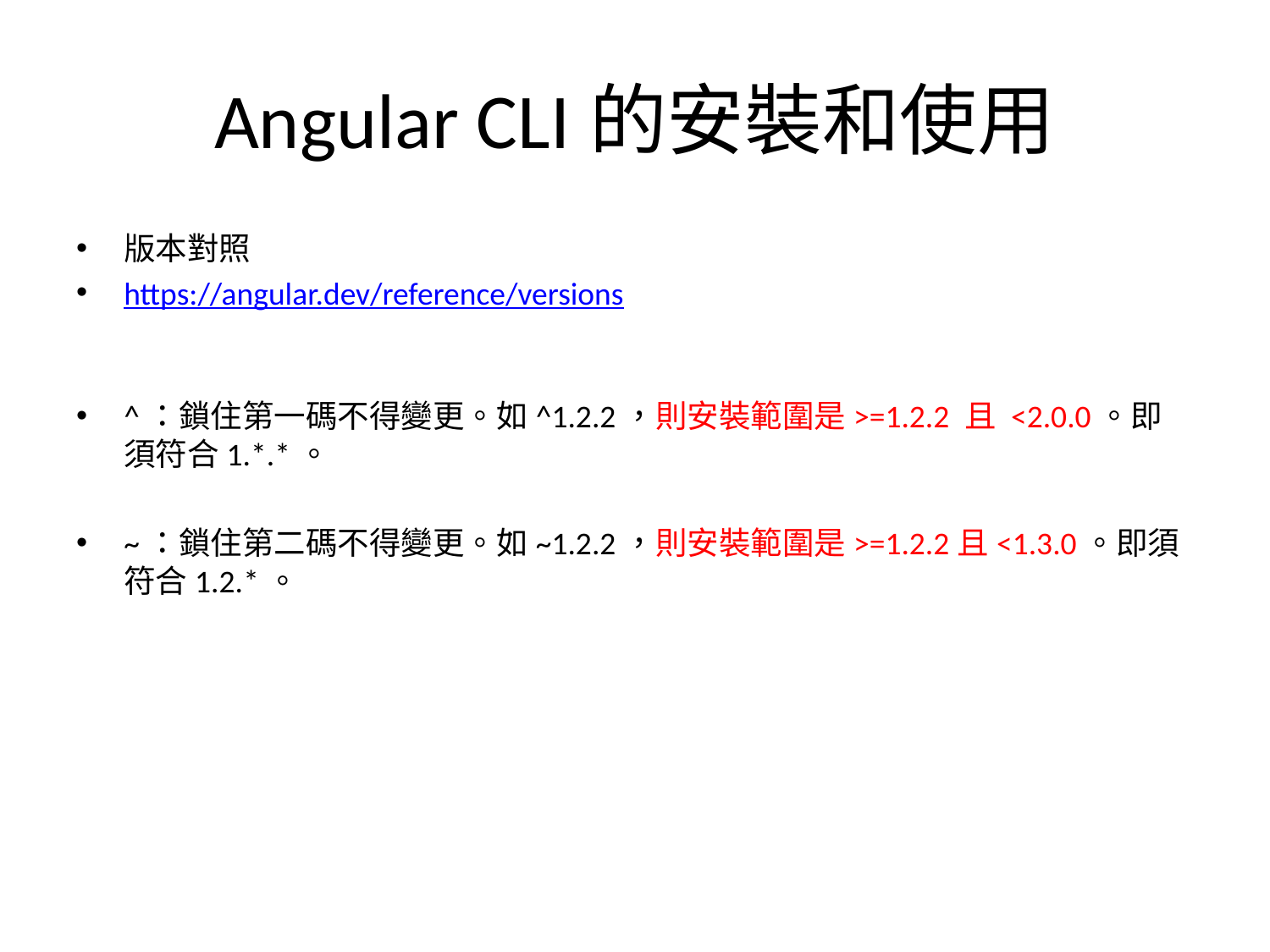

# Angular CLI的安裝和使用
版本對照
https://angular.dev/reference/versions

^：鎖住第一碼不得變更。如^1.2.2，則安裝範圍是>=1.2.2 且 <2.0.0。即須符合1.*.*。

~：鎖住第二碼不得變更。如~1.2.2，則安裝範圍是>=1.2.2且<1.3.0。即須符合1.2.*。